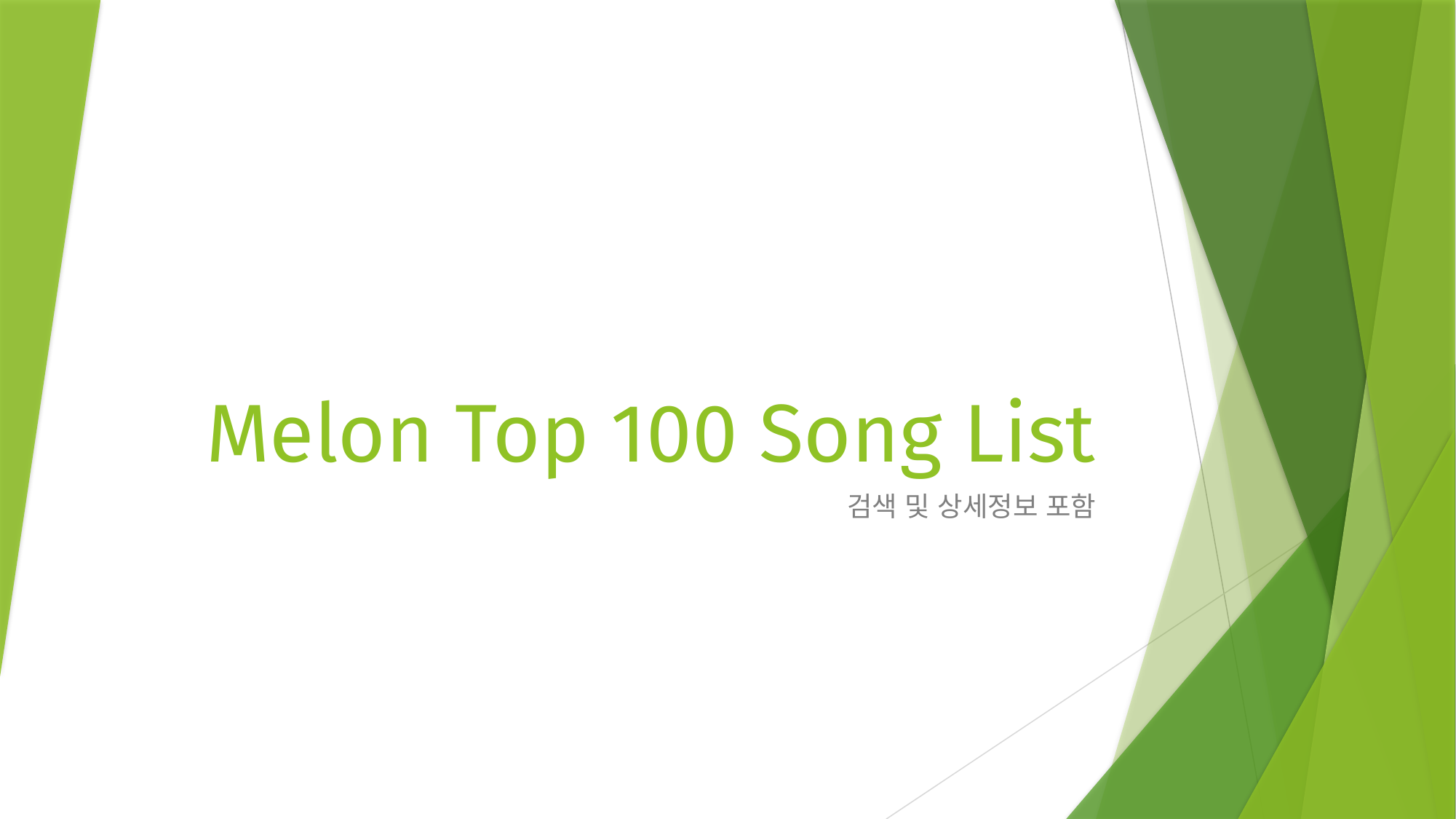

# Melon Top 100 Song List
검색 및 상세정보 포함